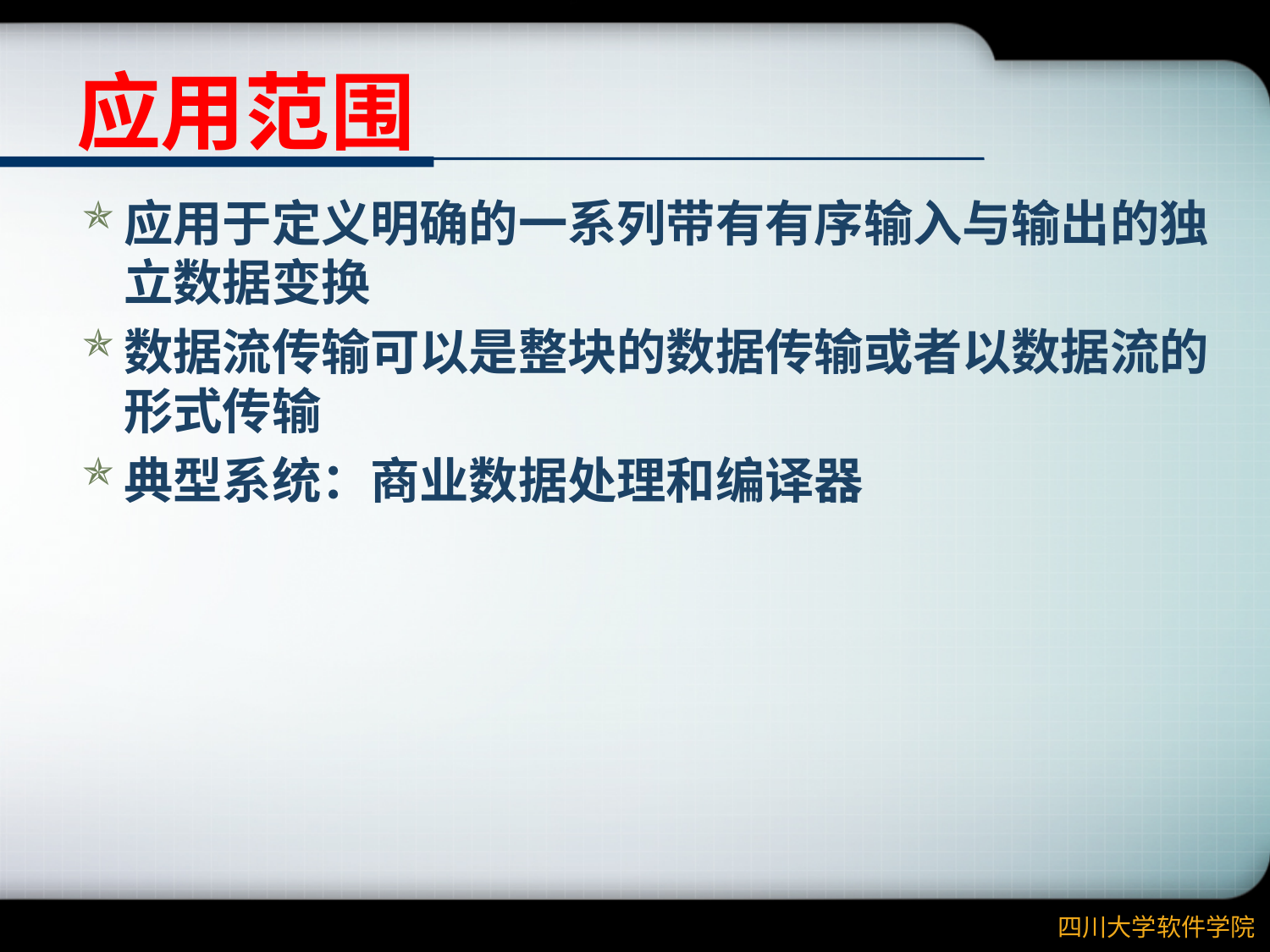

# 应用范围
应用于定义明确的一系列带有有序输入与输出的独立数据变换
数据流传输可以是整块的数据传输或者以数据流的形式传输
典型系统：商业数据处理和编译器